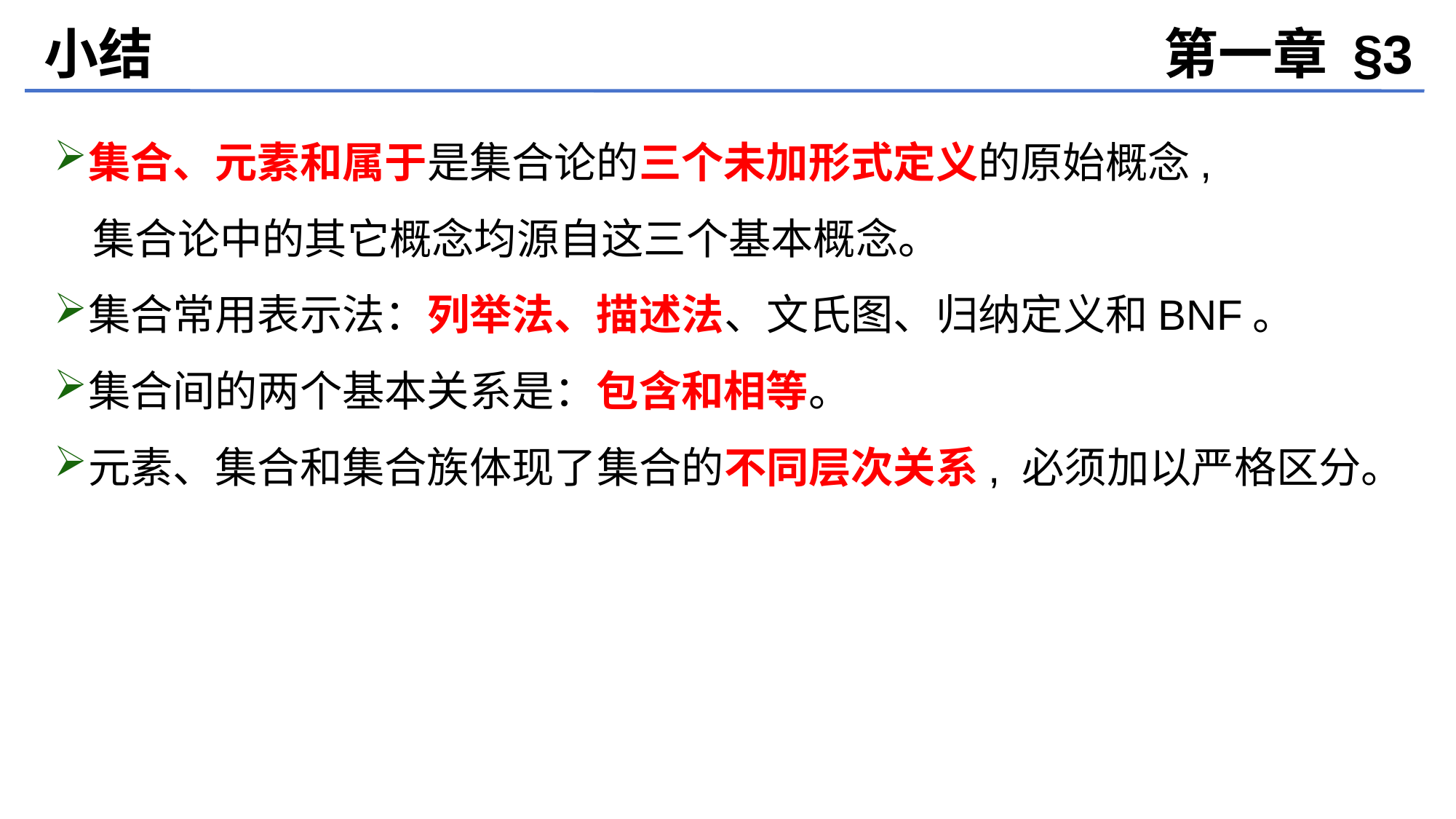

小结
第一章 §3
集合、元素和属于是集合论的三个未加形式定义的原始概念,
   集合论中的其它概念均源自这三个基本概念。
集合常用表示法：列举法、描述法、文氏图、归纳定义和BNF。
集合间的两个基本关系是：包含和相等。
元素、集合和集合族体现了集合的不同层次关系, 必须加以严格区分。